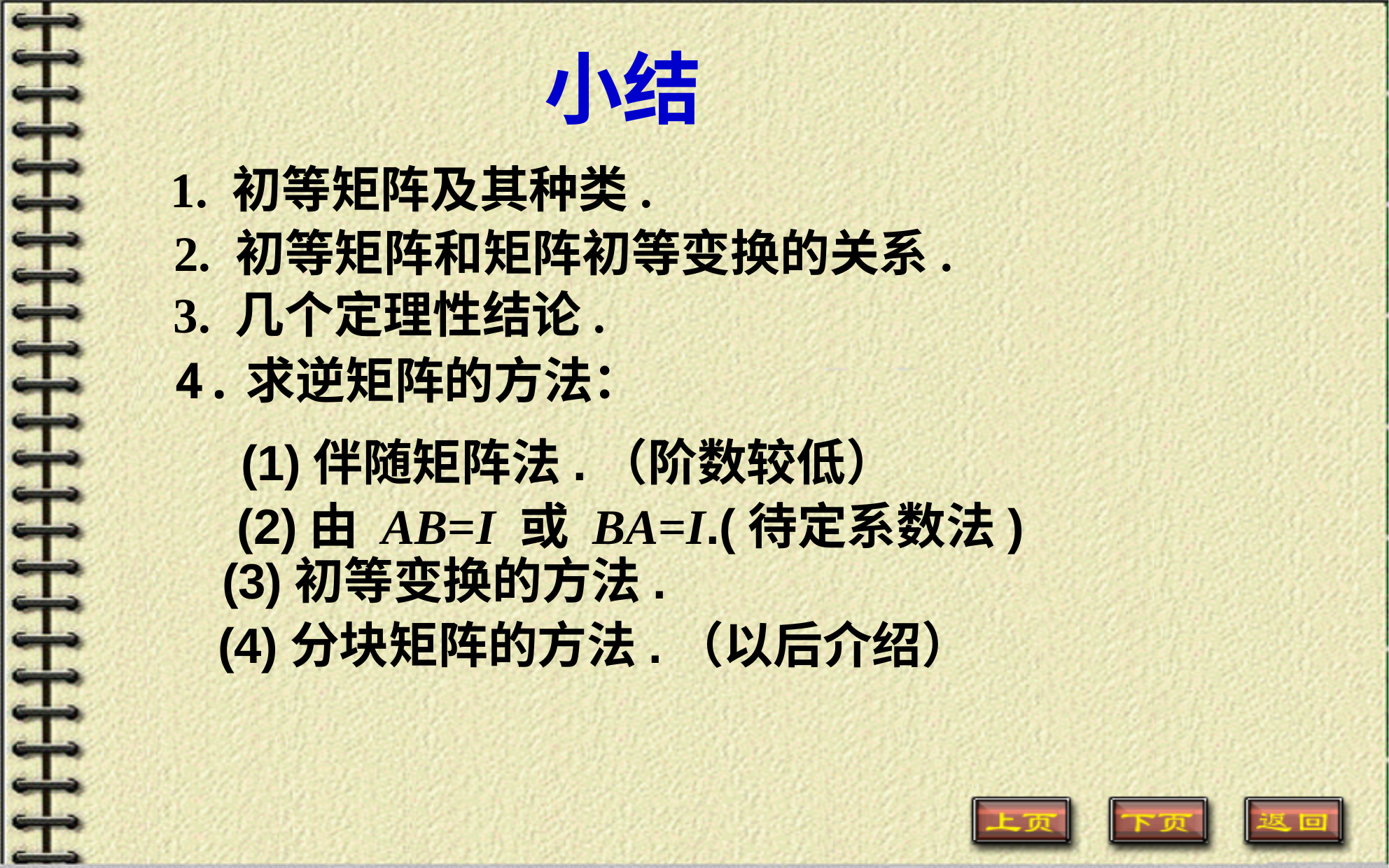

小结
1. 初等矩阵及其种类.
2. 初等矩阵和矩阵初等变换的关系.
3. 几个定理性结论.
4.求逆矩阵的方法：
(1)伴随矩阵法.（阶数较低）
(2)由 AB=I 或 BA=I.(待定系数法)
(3)初等变换的方法.
(4)分块矩阵的方法.（以后介绍）